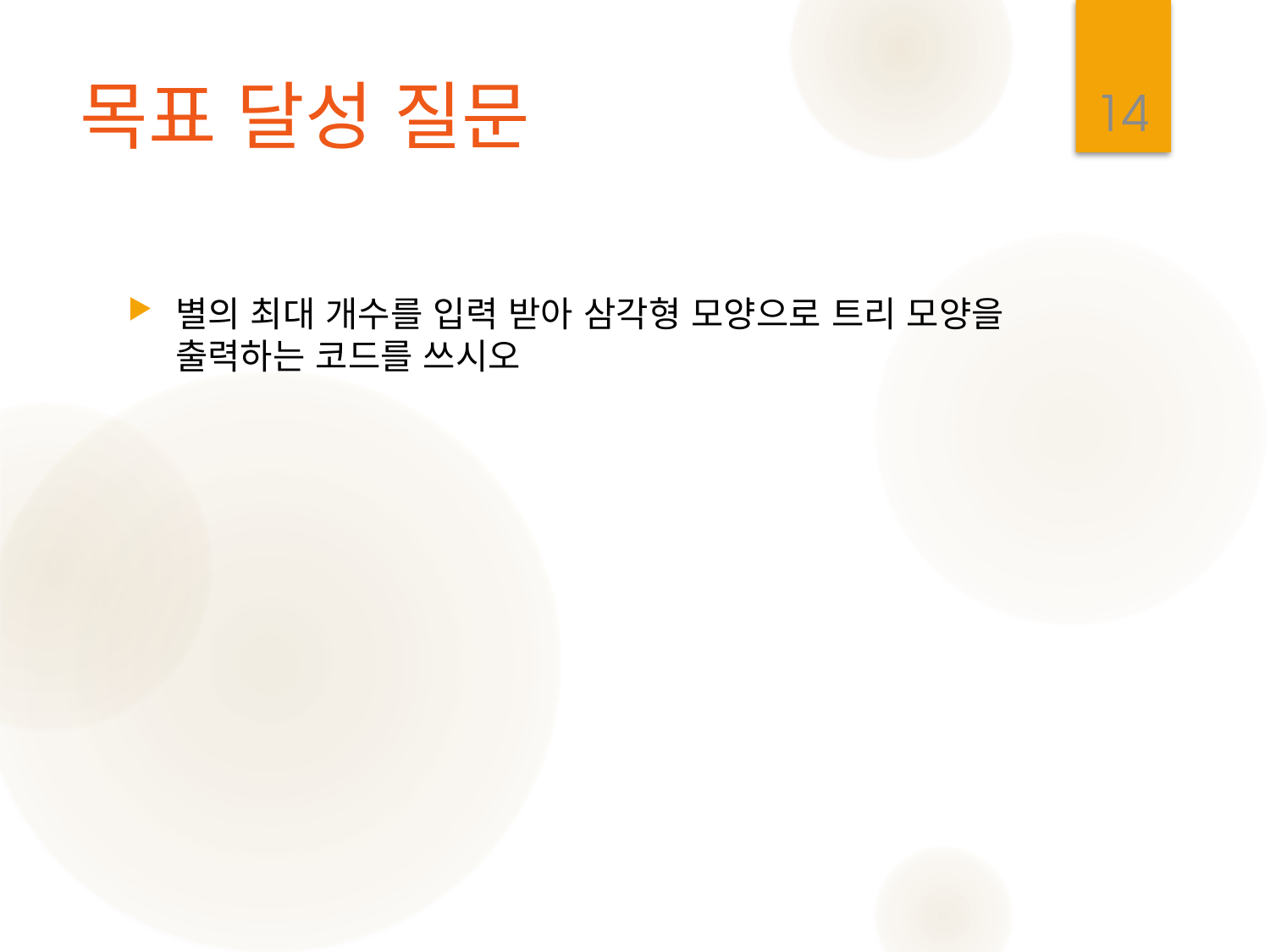

14
# 목표 달성 질문
별의 최대 개수를 입력 받아 삼각형 모양으로 트리 모양을 출력하는 코드를 쓰시오